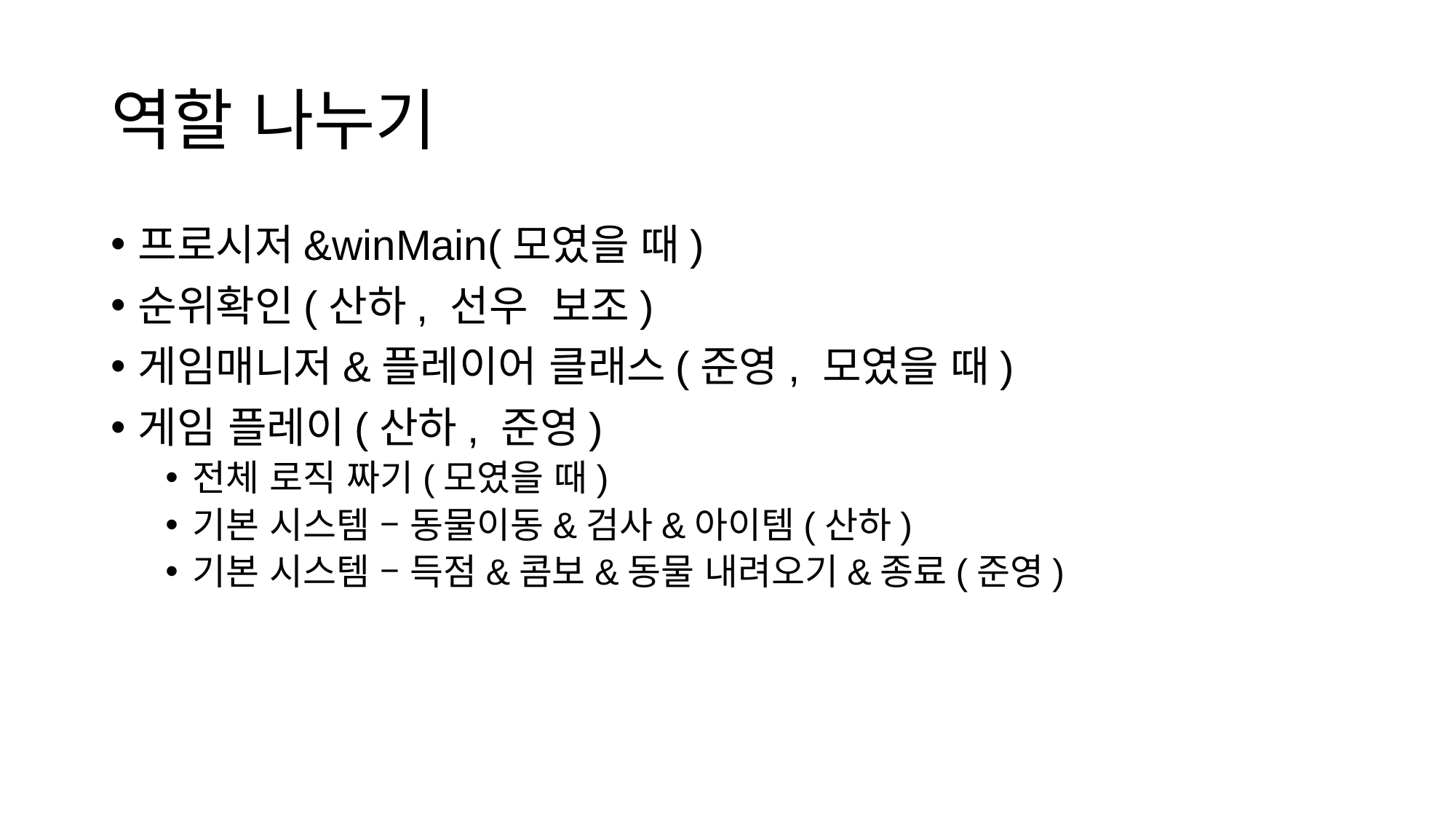

# 역할 나누기
프로시저&winMain(모였을 때)
순위확인(산하, 선우  보조)
게임매니저&플레이어 클래스(준영, 모였을 때)
게임 플레이(산하, 준영)
전체 로직 짜기(모였을 때)
기본 시스템 – 동물이동&검사&아이템(산하)
기본 시스템 – 득점&콤보&동물 내려오기&종료(준영)